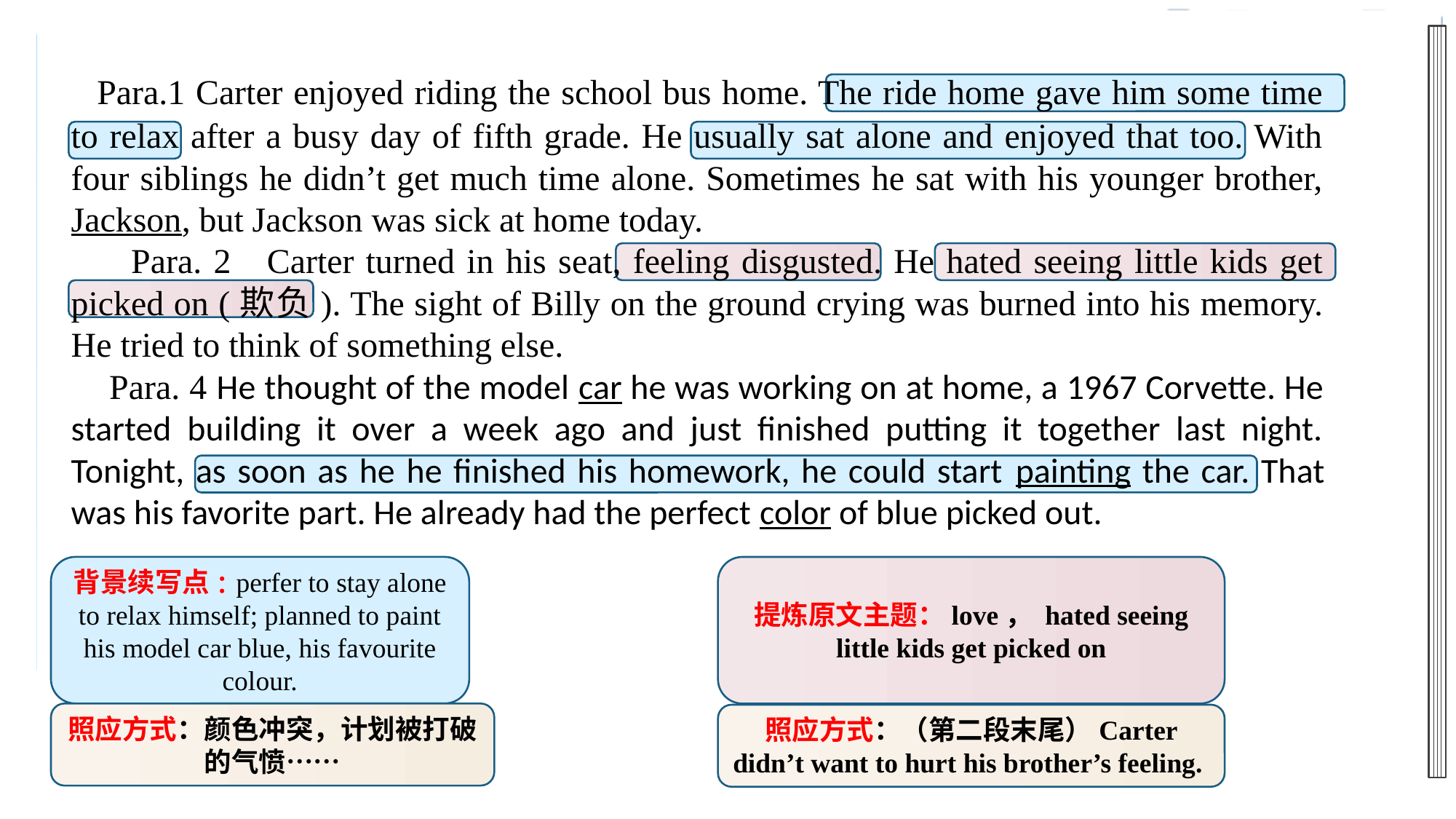

Para.1 Carter enjoyed riding the school bus home. The ride home gave him some time to relax after a busy day of fifth grade. He usually sat alone and enjoyed that too. With four siblings he didn’t get much time alone. Sometimes he sat with his younger brother, Jackson, but Jackson was sick at home today.
     Para. 2   Carter turned in his seat, feeling disgusted. He hated seeing little kids get picked on (欺负). The sight of Billy on the ground crying was burned into his memory. He tried to think of something else.
    Para. 4 He thought of the model car he was working on at home, a 1967 Corvette. He started building it over a week ago and just finished putting it together last night. Tonight, as soon as he he finished his homework, he could start painting the car. That was his favorite part. He already had the perfect color of blue picked out.

背景续写点: perfer to stay alone to relax himself; planned to paint his model car blue, his favourite colour.
提炼原文主题：love， hated seeing little kids get picked on
照应方式：颜色冲突，计划被打破的气愤……
照应方式：（第二段末尾）Carter didn’t want to hurt his brother’s feeling.